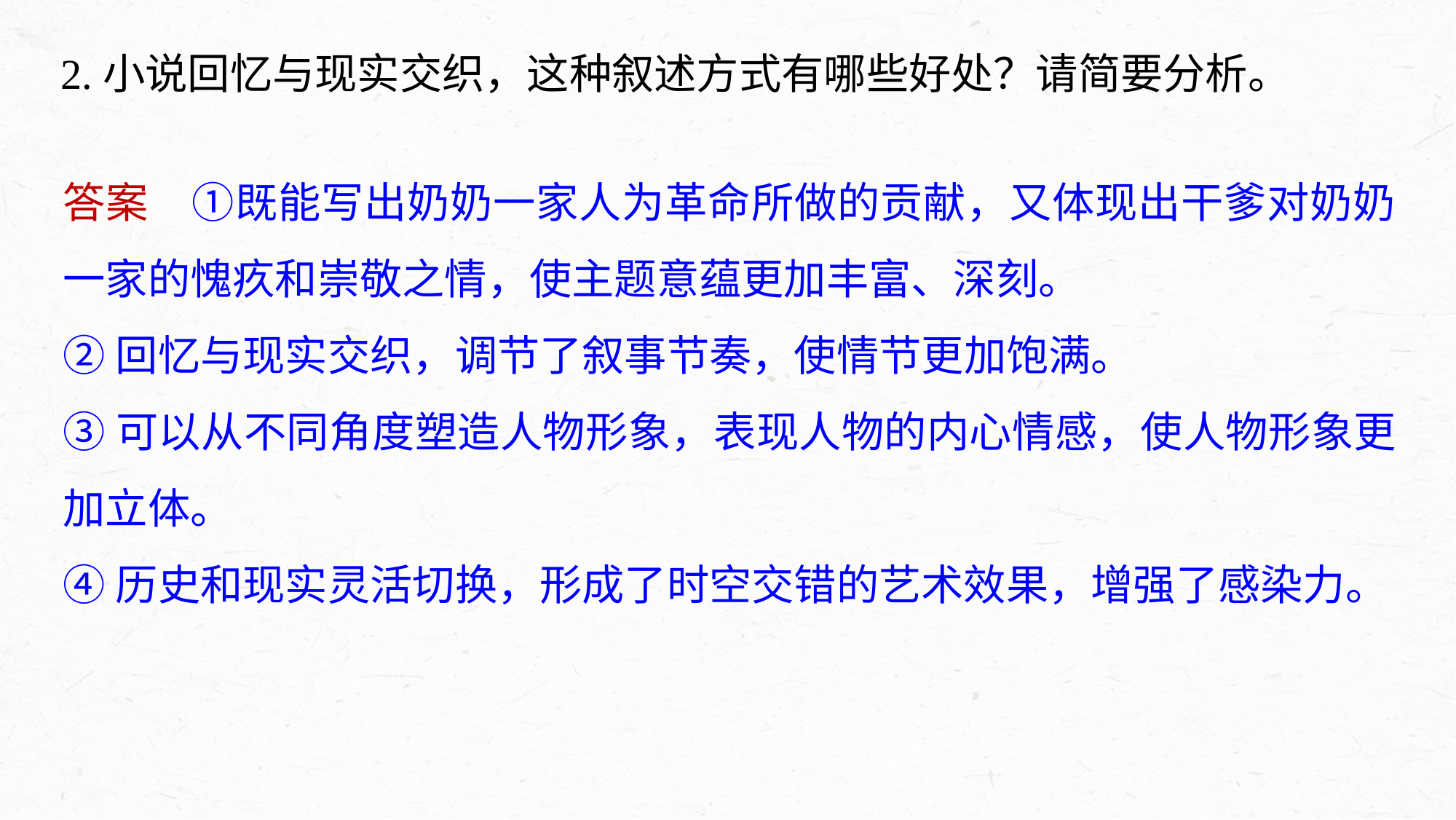

2.小说回忆与现实交织，这种叙述方式有哪些好处？请简要分析。
答案　①既能写出奶奶一家人为革命所做的贡献，又体现出干爹对奶奶一家的愧疚和崇敬之情，使主题意蕴更加丰富、深刻。
②回忆与现实交织，调节了叙事节奏，使情节更加饱满。
③可以从不同角度塑造人物形象，表现人物的内心情感，使人物形象更加立体。
④历史和现实灵活切换，形成了时空交错的艺术效果，增强了感染力。